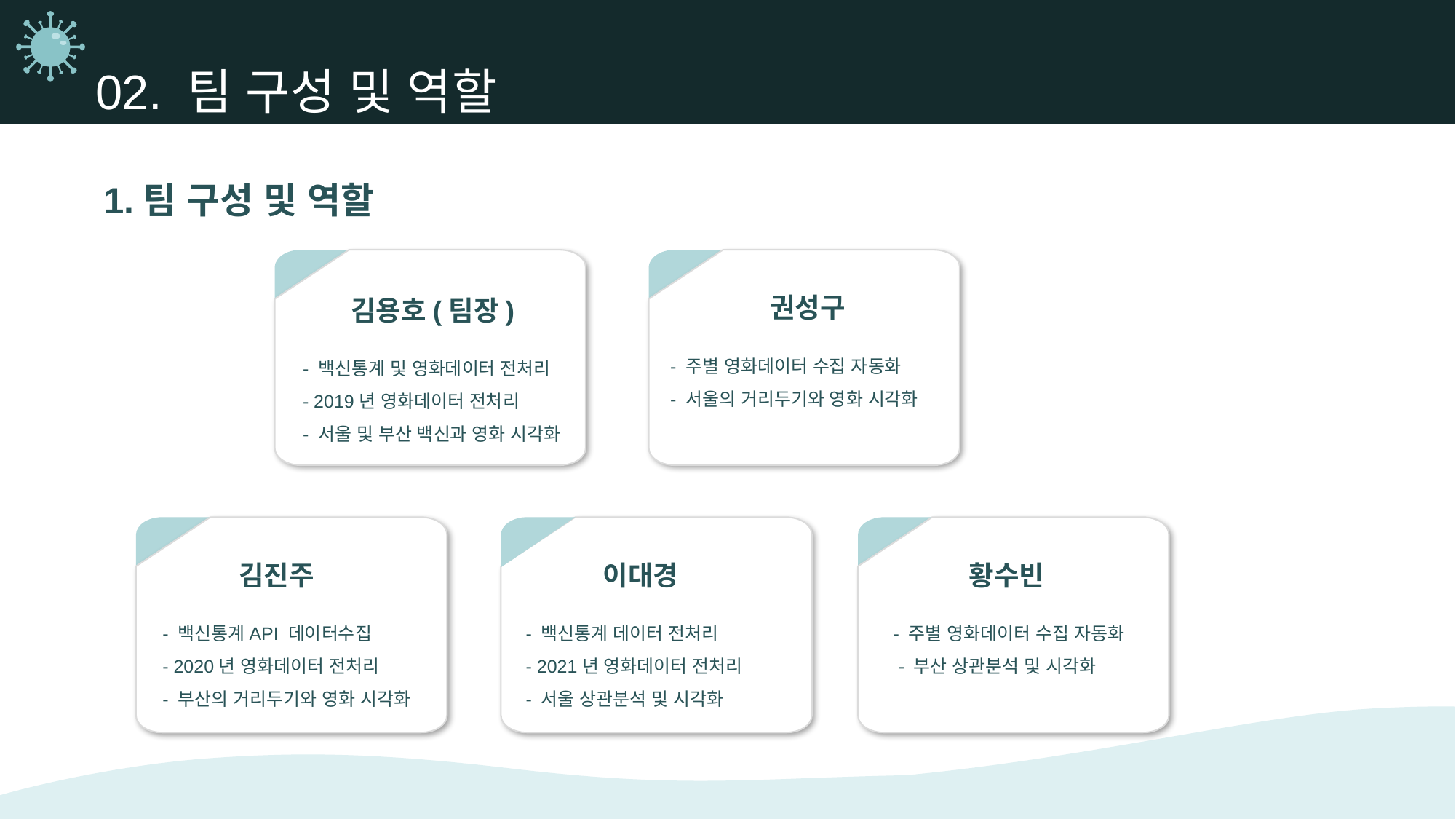

02. 팀 구성 및 역할
1.팀 구성 및 역할

권성구
- 주별 영화데이터 수집 자동화
- 서울의 거리두기와 영화 시각화
김용호(팀장)
- 백신통계 및 영화데이터 전처리
- 2019년 영화데이터 전처리
- 서울 및 부산 백신과 영화 시각화

김진주
- 백신통계API 데이터수집
- 2020년 영화데이터 전처리
- 부산의 거리두기와 영화 시각화

이대경
- 백신통계 데이터 전처리
- 2021년 영화데이터 전처리
- 서울 상관분석 및 시각화

황수빈
- 주별 영화데이터 수집 자동화
 - 부산 상관분석 및 시각화